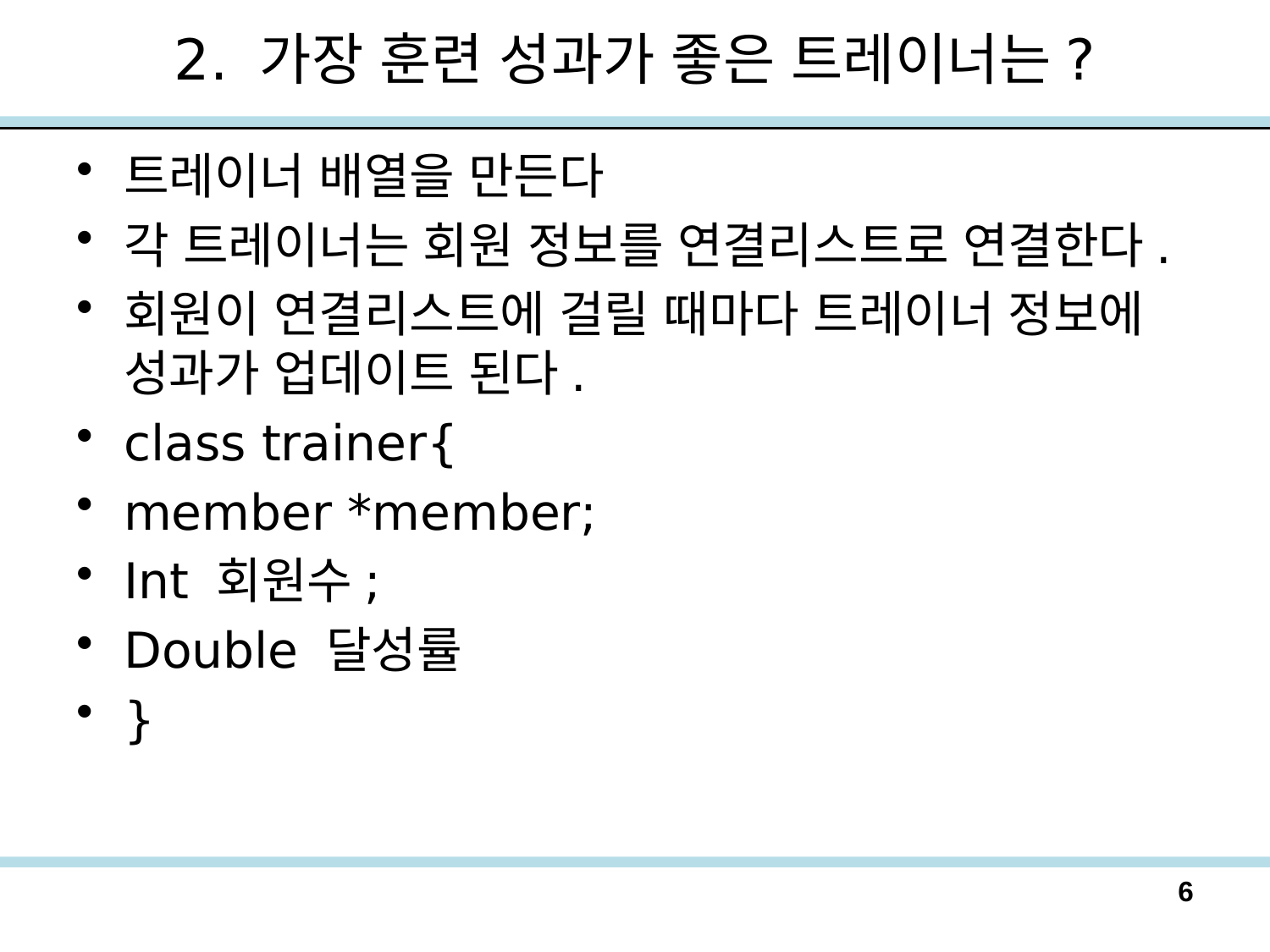

# 2. 가장 훈련 성과가 좋은 트레이너는?
트레이너 배열을 만든다
각 트레이너는 회원 정보를 연결리스트로 연결한다.
회원이 연결리스트에 걸릴 때마다 트레이너 정보에 성과가 업데이트 된다.
class trainer{
member *member;
Int 회원수;
Double 달성률
}
6